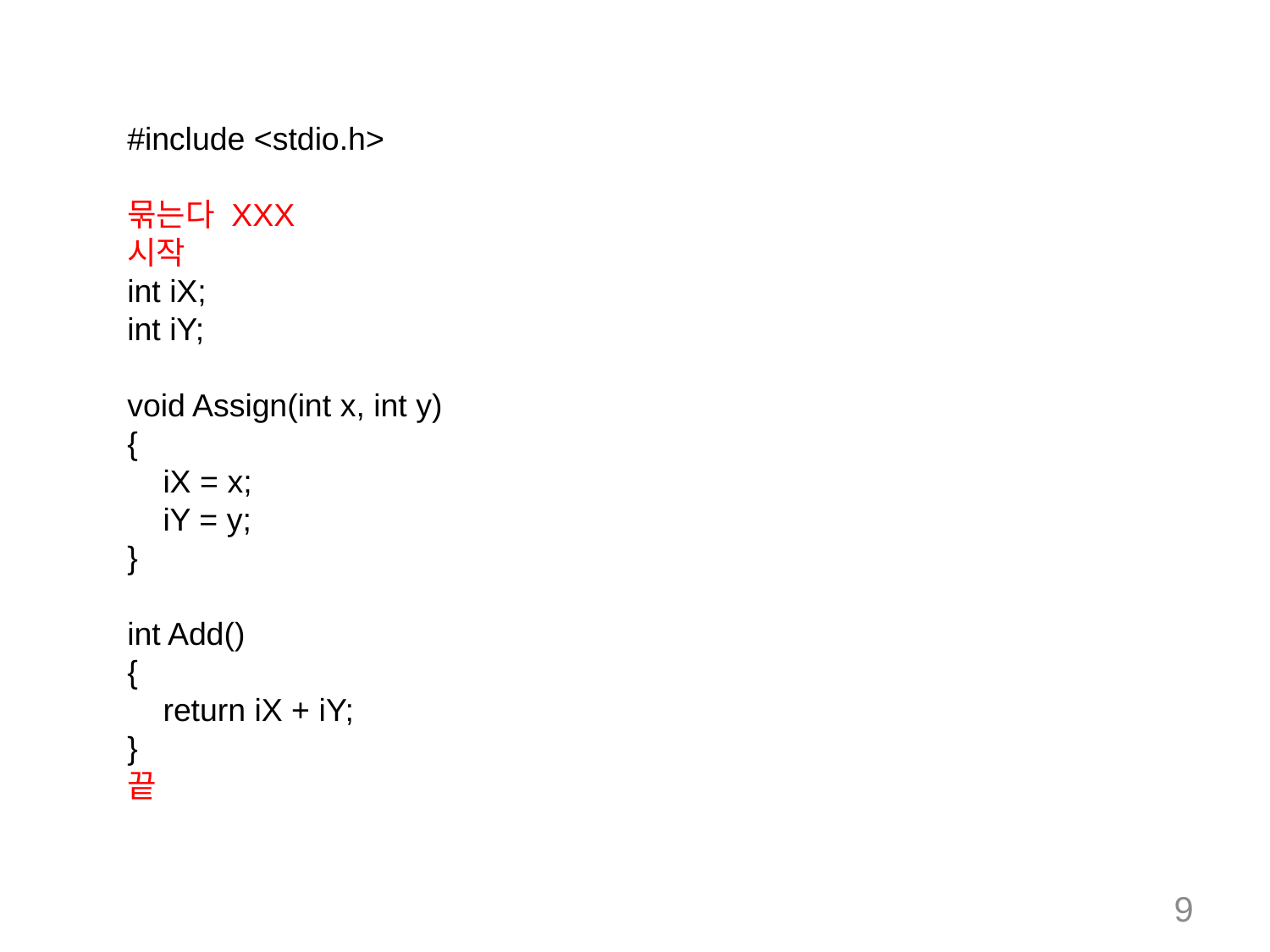

#include <stdio.h>

묶는다 XXX
시작
int iX;
int iY;

void Assign(int x, int y)
{
    iX = x;
    iY = y;
}

int Add()
{
    return iX + iY;
}
끝

9